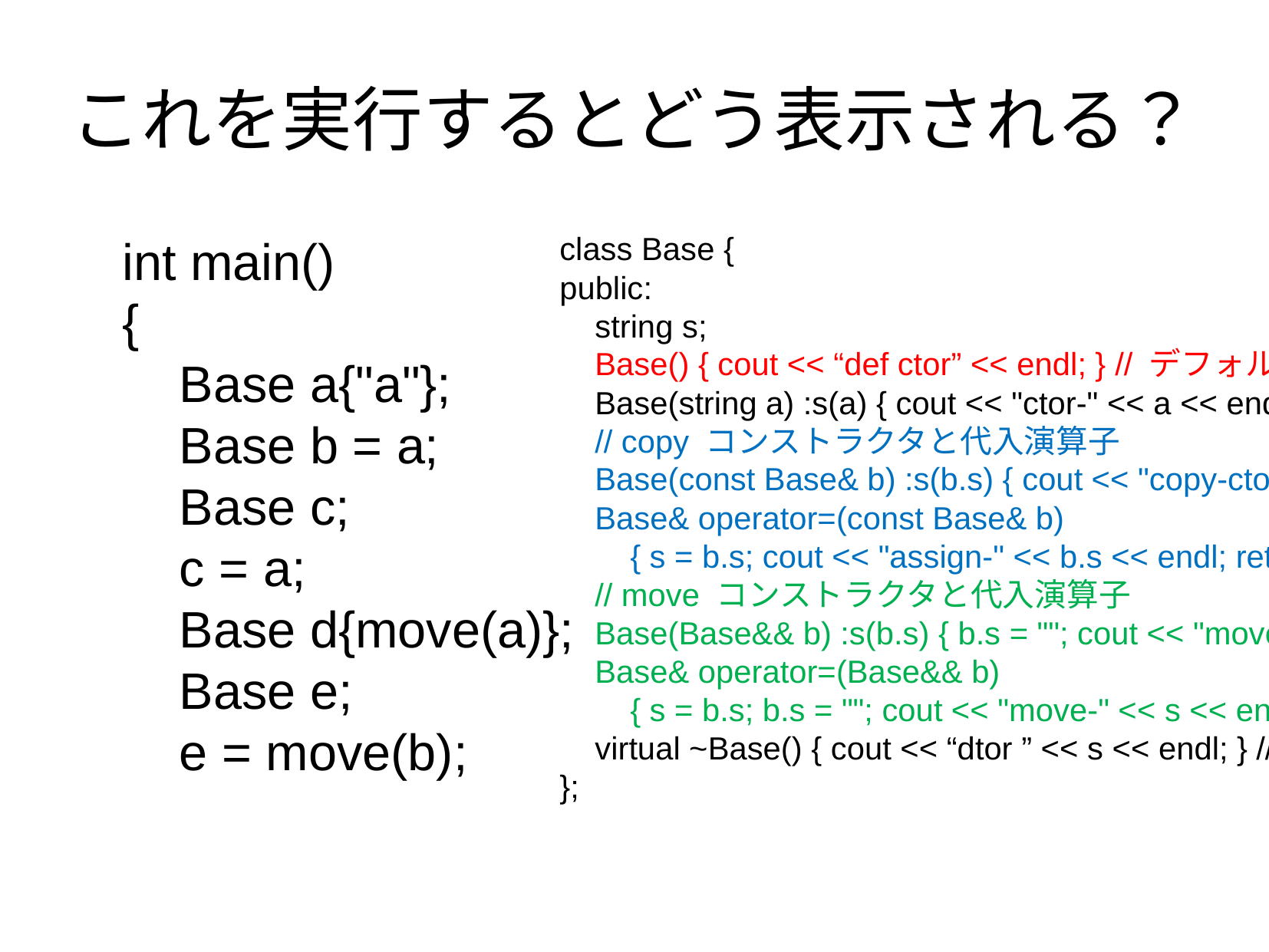

これを実行するとどう表示される？
int main()
{
    Base a{"a"};
    Base b = a;
    Base c;
    c = a;
    Base d{move(a)};
    Base e;
    e = move(b);
class Base {
public:
    string s;
    Base() { cout << “def ctor” << endl; } // デフォルトコンストラクタ
    Base(string a) :s(a) { cout << "ctor-" << a << endl; }
    // copy コンストラクタと代入演算子
    Base(const Base& b) :s(b.s) { cout << "copy-ctor-" << b.s << endl; }
    Base& operator=(const Base& b)
        { s = b.s; cout << "assign-" << b.s << endl; return *this; }
    // move コンストラクタと代入演算子
    Base(Base&& b) :s(b.s) { b.s = ""; cout << "move-ctor " << s << endl; }
    Base& operator=(Base&& b)
        { s = b.s; b.s = ""; cout << "move-" << s << endl; return *this; }
    virtual ~Base() { cout << “dtor ” << s << endl; } // デストラクタ
};